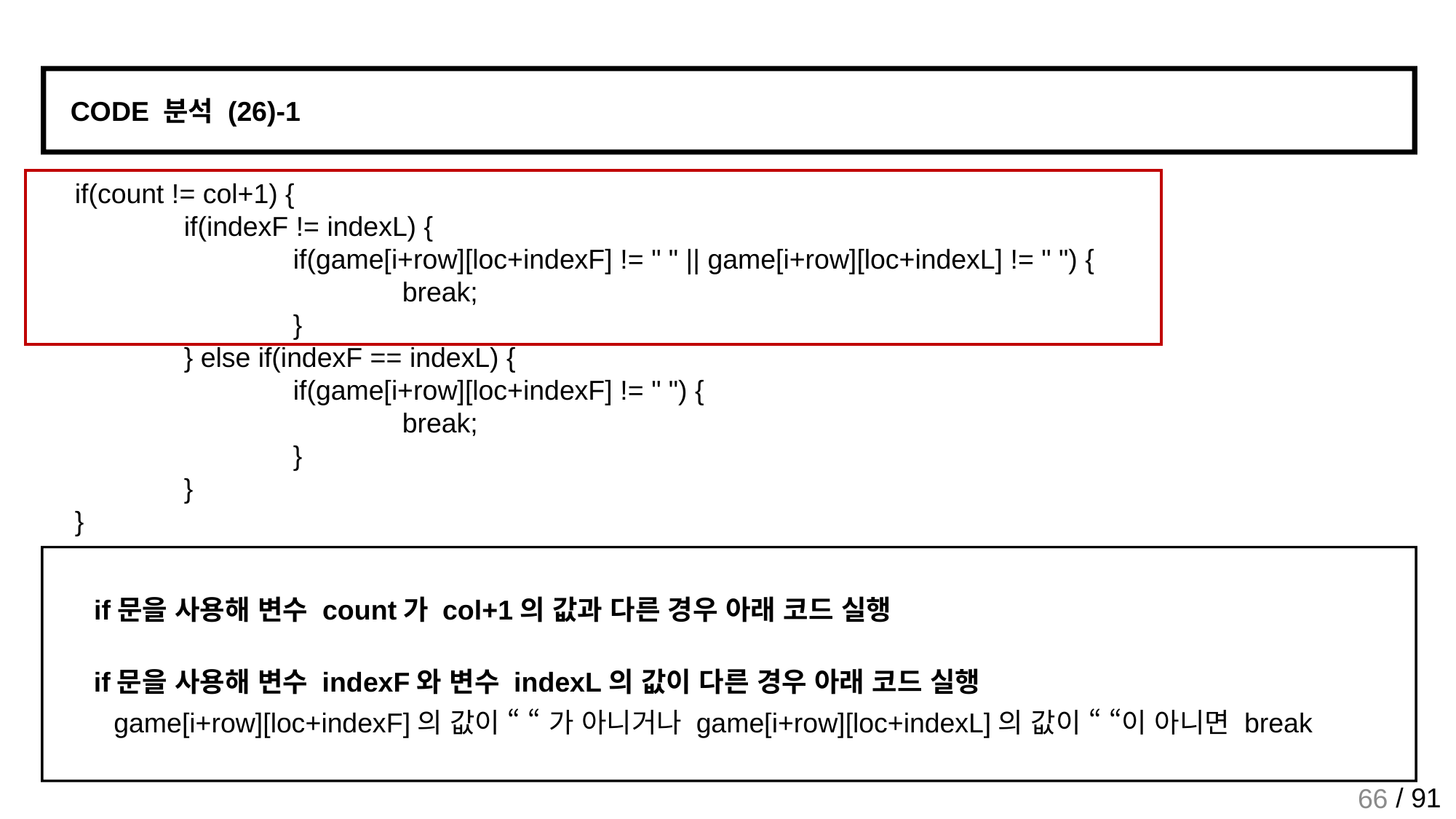

CODE 분석 (26)-1

			if(count != col+1) {
				if(indexF != indexL) {
					if(game[i+row][loc+indexF] != " " || game[i+row][loc+indexL] != " ") {
						break;
					}
				} else if(indexF == indexL) {
					if(game[i+row][loc+indexF] != " ") {
						break;
					}
				}
			}

if문을 사용해 변수 count가 col+1의 값과 다른 경우 아래 코드 실행
if문을 사용해 변수 indexF와 변수 indexL의 값이 다른 경우 아래 코드 실행
game[i+row][loc+indexF]의 값이 “ “ 가 아니거나 game[i+row][loc+indexL]의 값이 “ “이 아니면 break
66